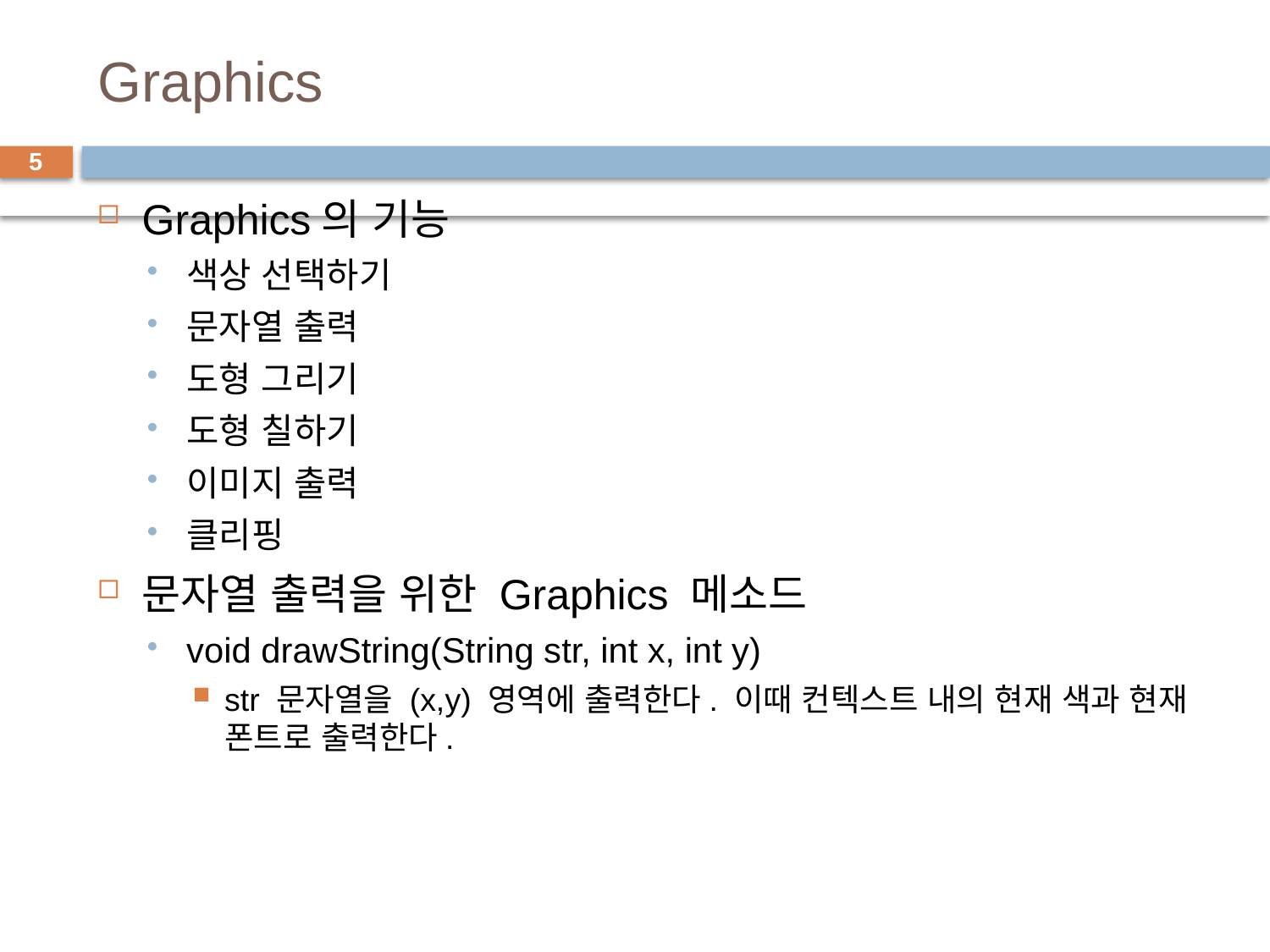

# Graphics
5
Graphics의 기능
색상 선택하기
문자열 출력
도형 그리기
도형 칠하기
이미지 출력
클리핑
문자열 출력을 위한 Graphics 메소드
void drawString(String str, int x, int y)
str 문자열을 (x,y) 영역에 출력한다. 이때 컨텍스트 내의 현재 색과 현재 폰트로 출력한다.